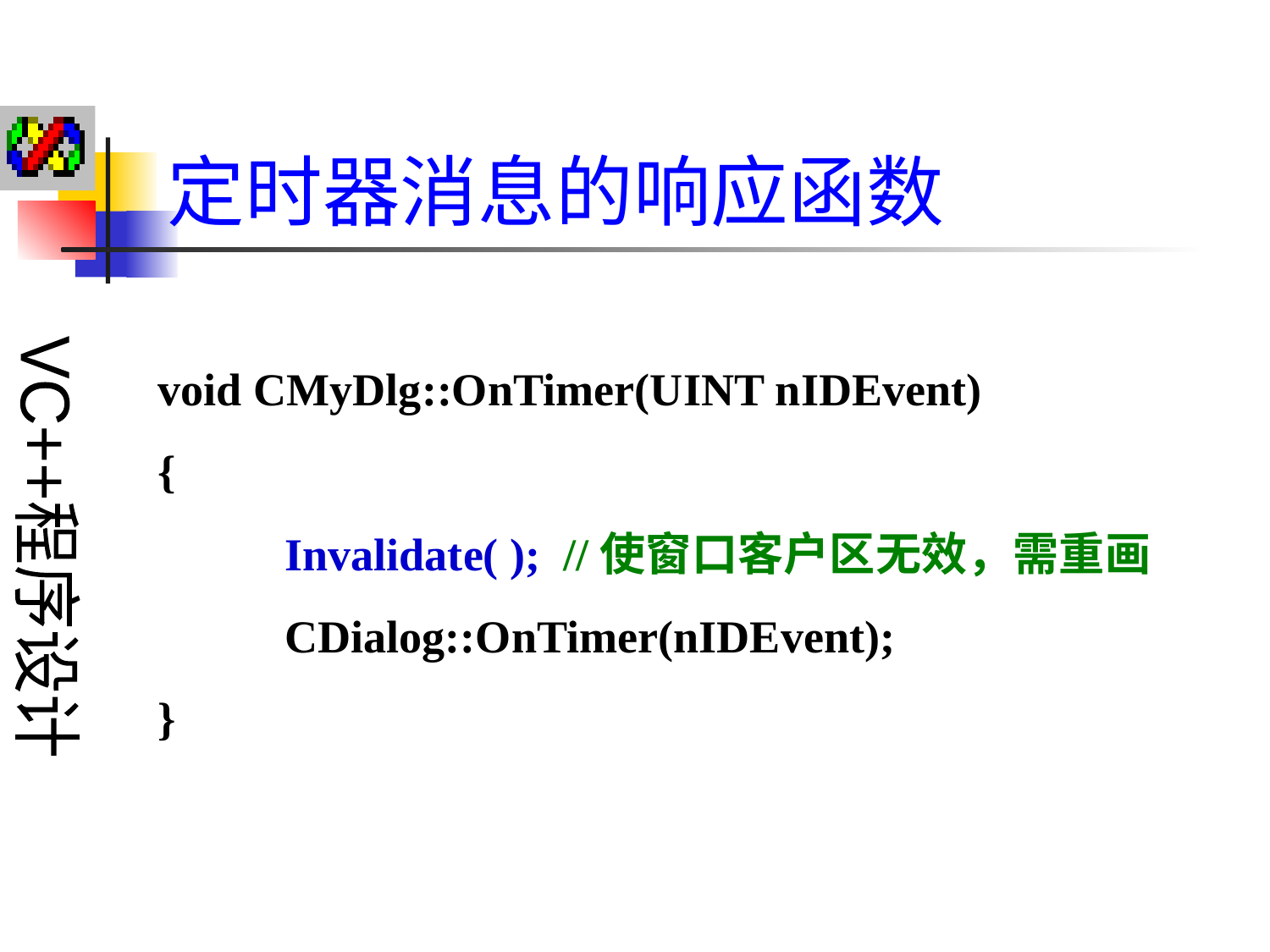

定时器消息的响应函数
void CMyDlg::OnTimer(UINT nIDEvent)
{
	Invalidate( );  //使窗口客户区无效，需重画
	CDialog::OnTimer(nIDEvent);
}